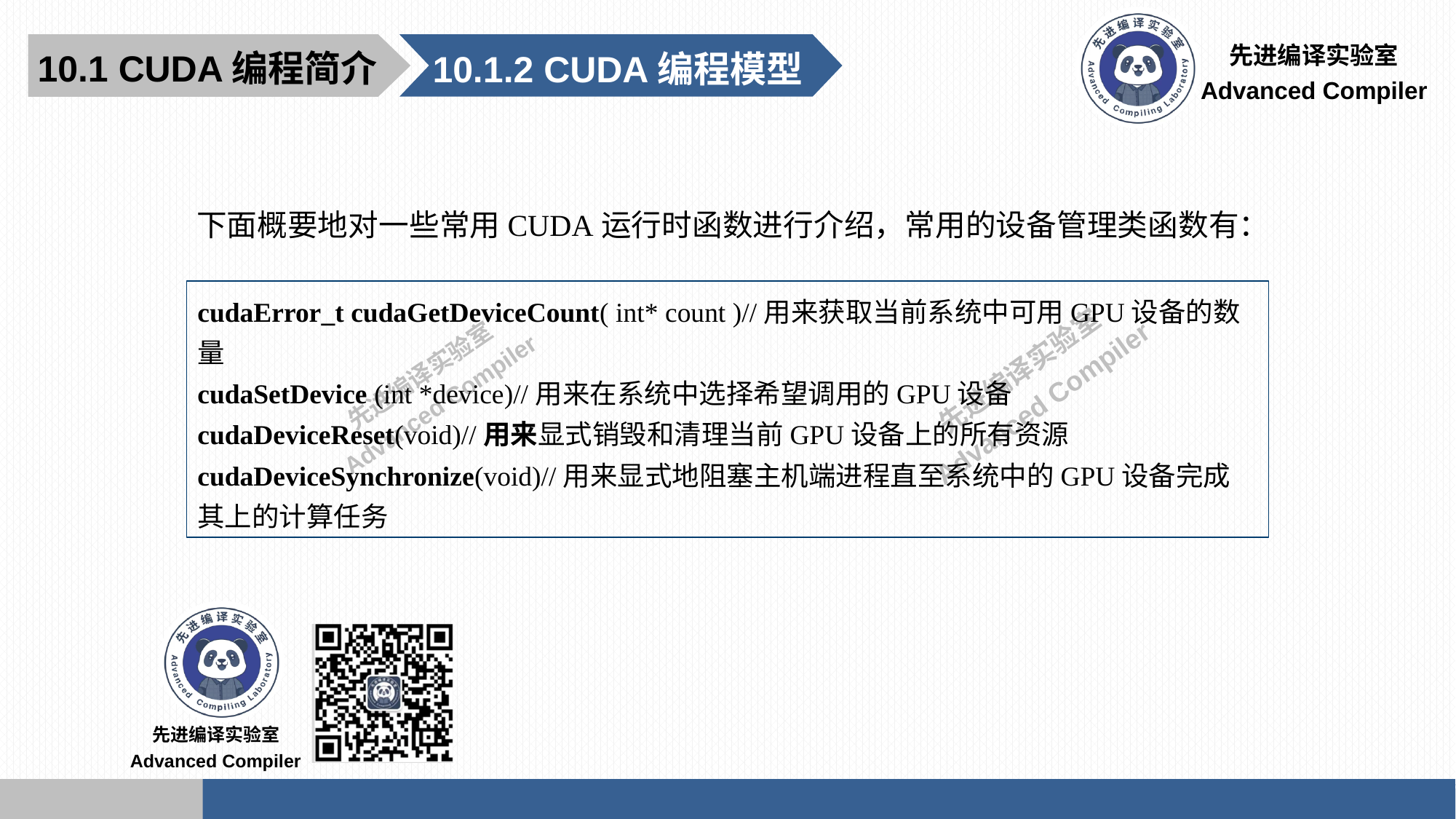

10.1 CUDA编程简介
10.1.2 CUDA编程模型

      下面概要地对一些常用CUDA运行时函数进行介绍，常用的设备管理类函数有：
cudaError_t cudaGetDeviceCount( int* count )//用来获取当前系统中可用GPU设备的数量
cudaSetDevice (int *device)//用来在系统中选择希望调用的GPU设备
cudaDeviceReset(void)//用来显式销毁和清理当前GPU设备上的所有资源
cudaDeviceSynchronize(void)//用来显式地阻塞主机端进程直至系统中的GPU设备完成其上的计算任务